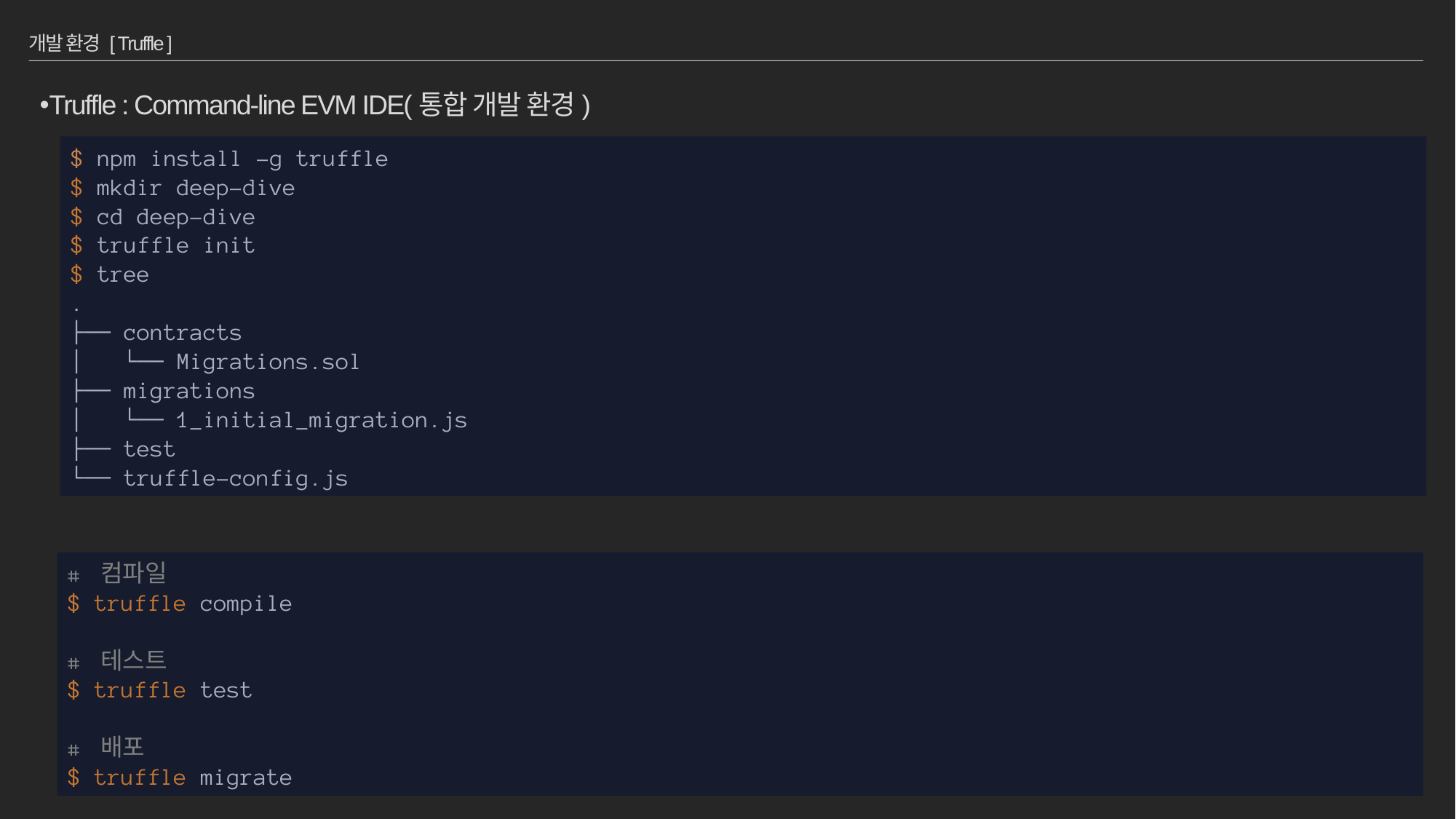

# 개발 환경 [ Truffle ]
Truffle : Command-line EVM IDE(통합 개발 환경)
$ npm install -g truffle
$ mkdir deep-dive
$ cd deep-dive
$ truffle init
$ tree
.
├── contracts
│   └── Migrations.sol
├── migrations
│   └── 1_initial_migration.js
├── test
└── truffle-config.js
# 컴파일 $ truffle compile
# 테스트
$ truffle test
# 배포
$ truffle migrate